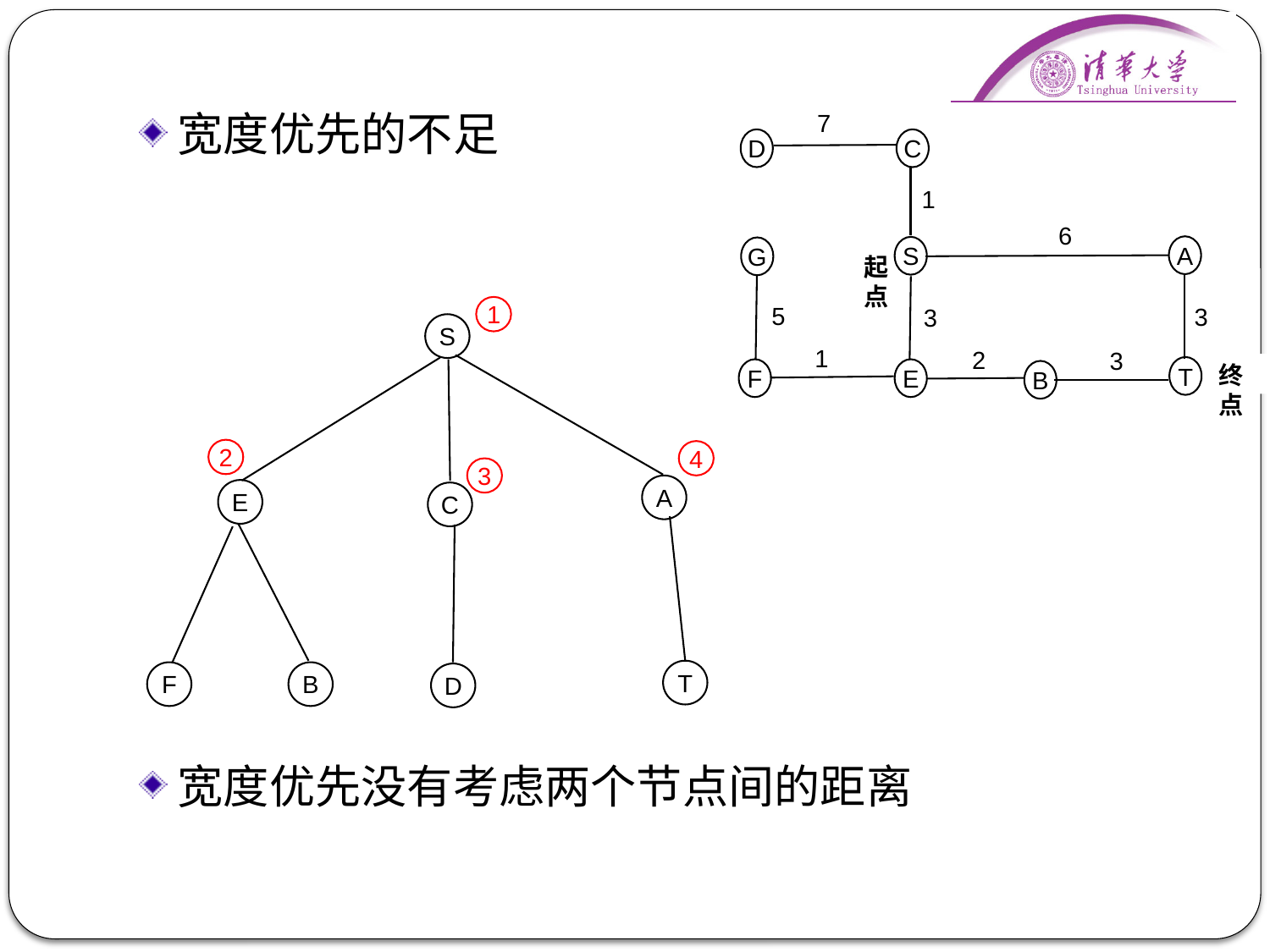

宽度优先的不足

宽度优先没有考虑两个节点间的距离
7
D
C
1
6
A
S
G
起点
5
3
3
1
2
3
终点
T
F
E
B
1
S
2
4
3
A
E
C
T
F
B
D